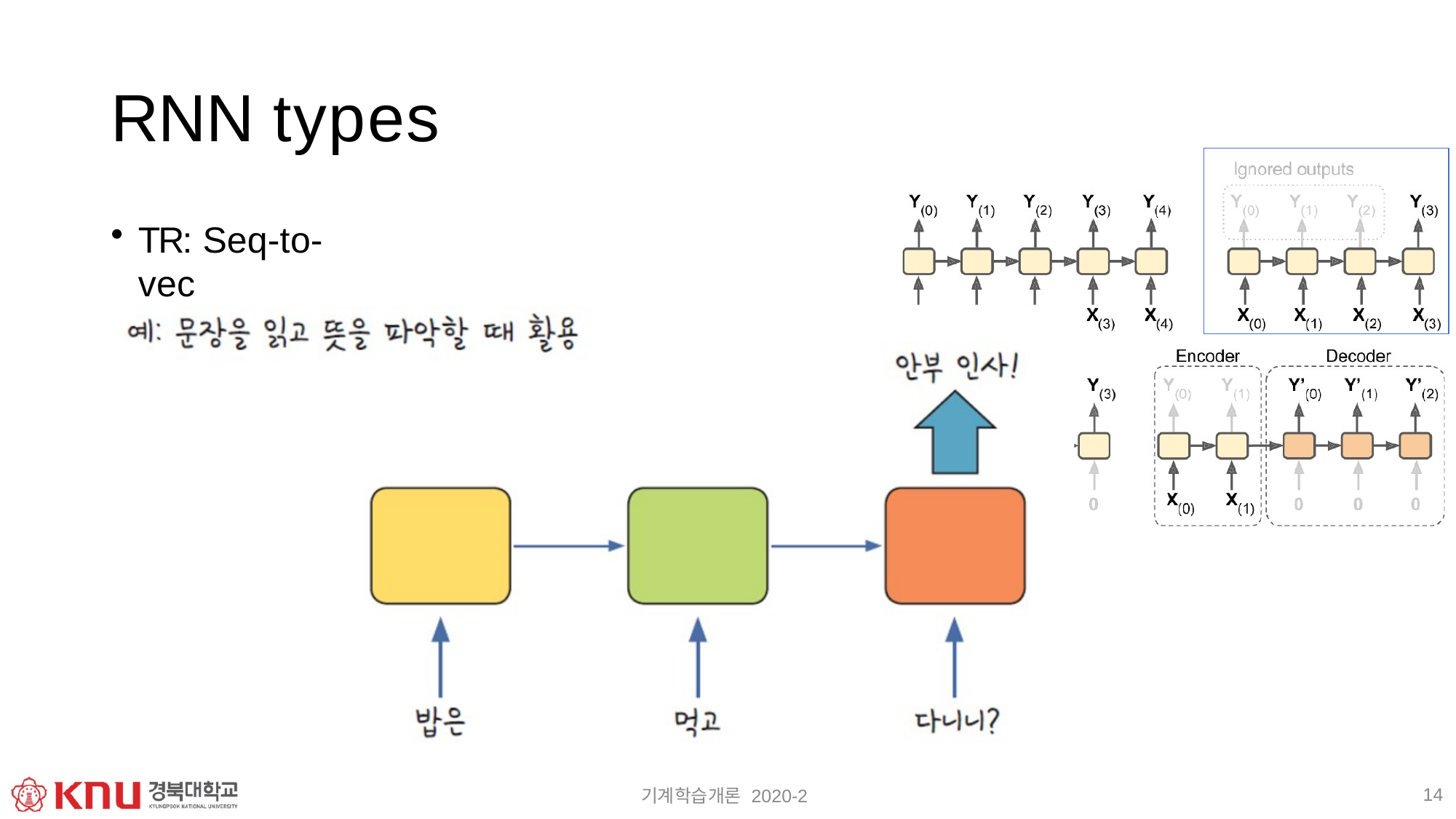

# RNN types

TR: Seq-to-vec
14
기계학습개론 2020-2